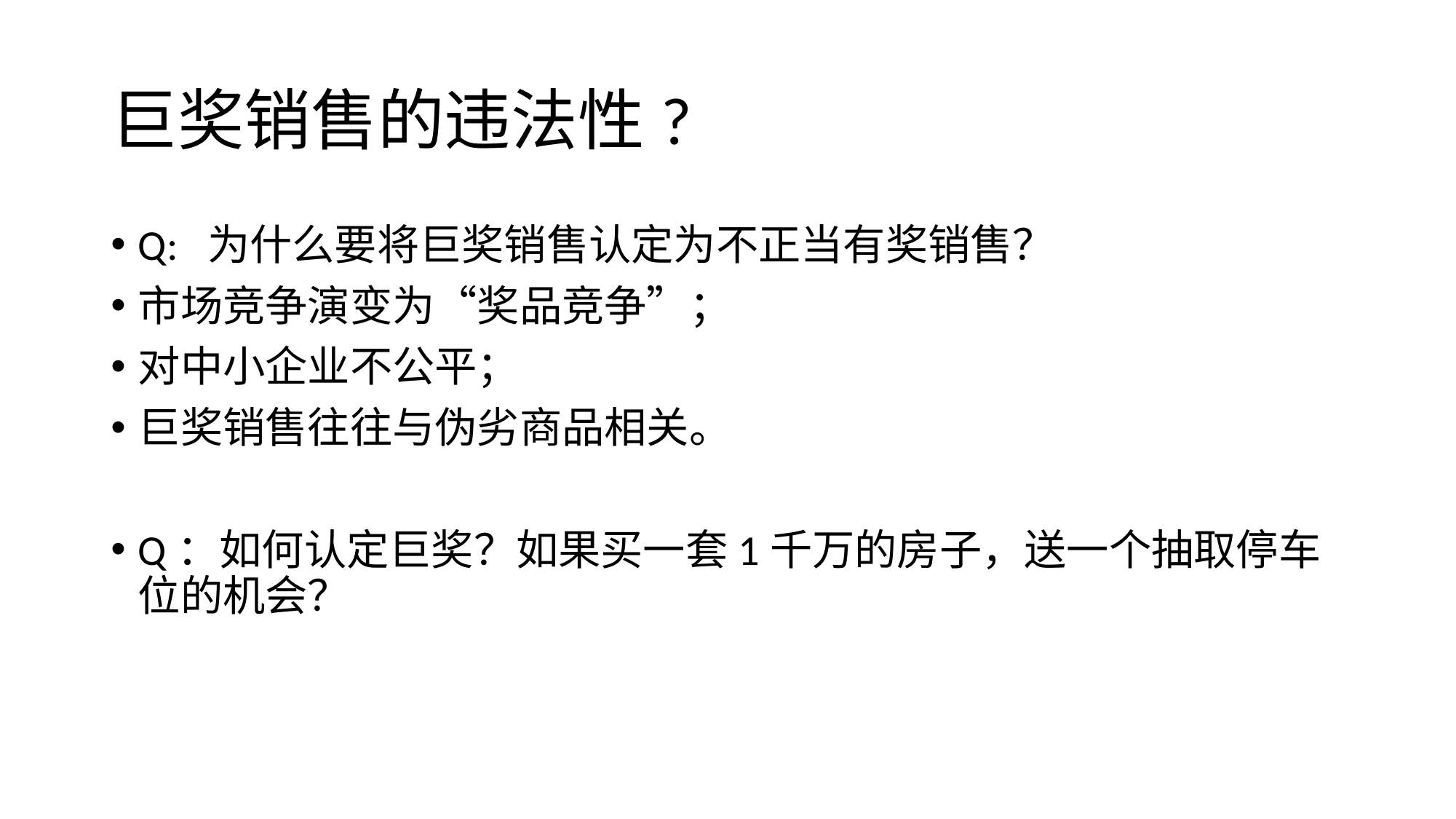

# 巨奖销售的违法性?
Q:  为什么要将巨奖销售认定为不正当有奖销售？
市场竞争演变为“奖品竞争”；
对中小企业不公平；
巨奖销售往往与伪劣商品相关。

Q：如何认定巨奖？如果买一套1千万的房子，送一个抽取停车位的机会？